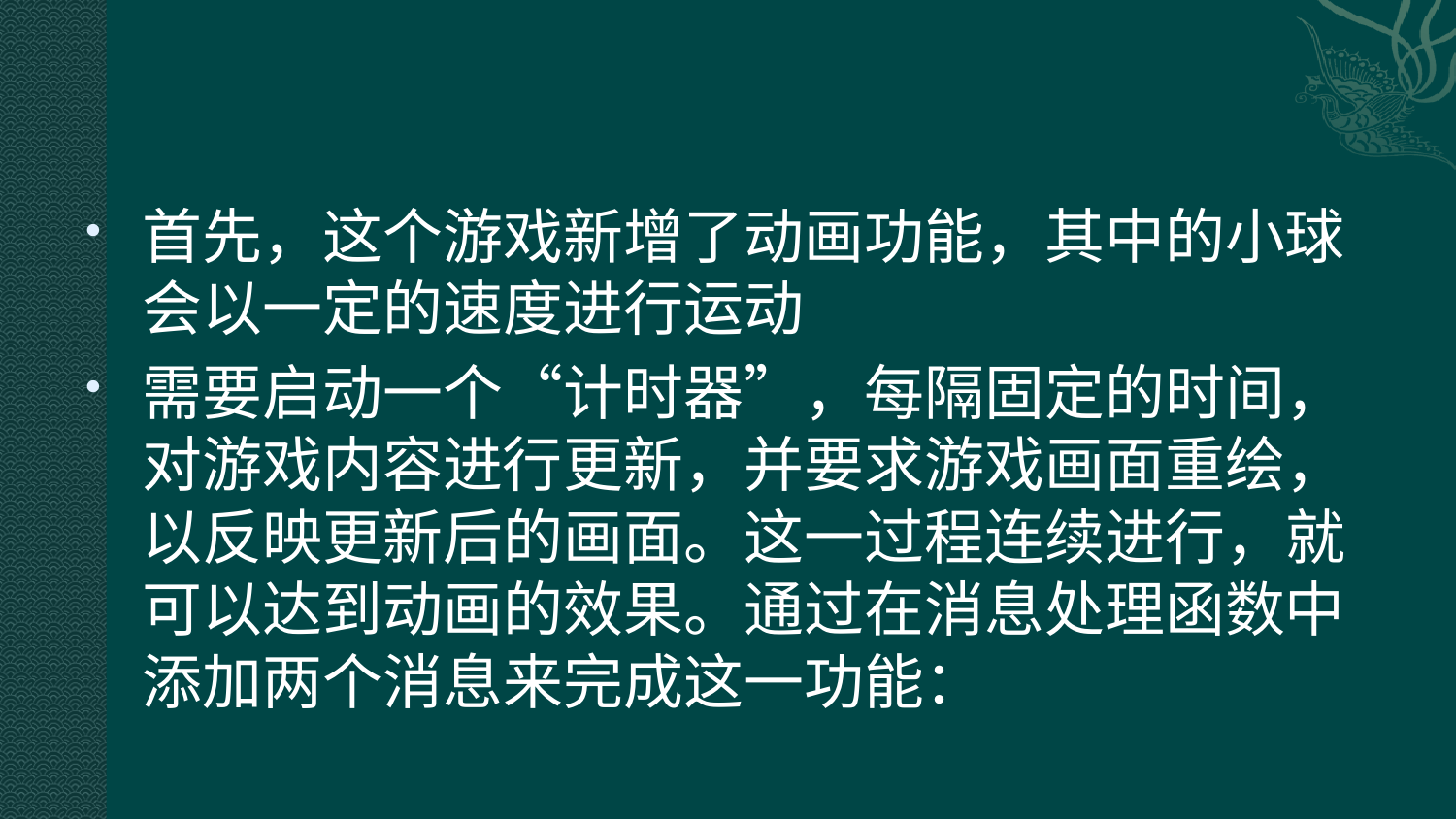

#
首先，这个游戏新增了动画功能，其中的小球会以一定的速度进行运动
需要启动一个“计时器”，每隔固定的时间，对游戏内容进行更新，并要求游戏画面重绘，以反映更新后的画面。这一过程连续进行，就可以达到动画的效果。通过在消息处理函数中添加两个消息来完成这一功能：